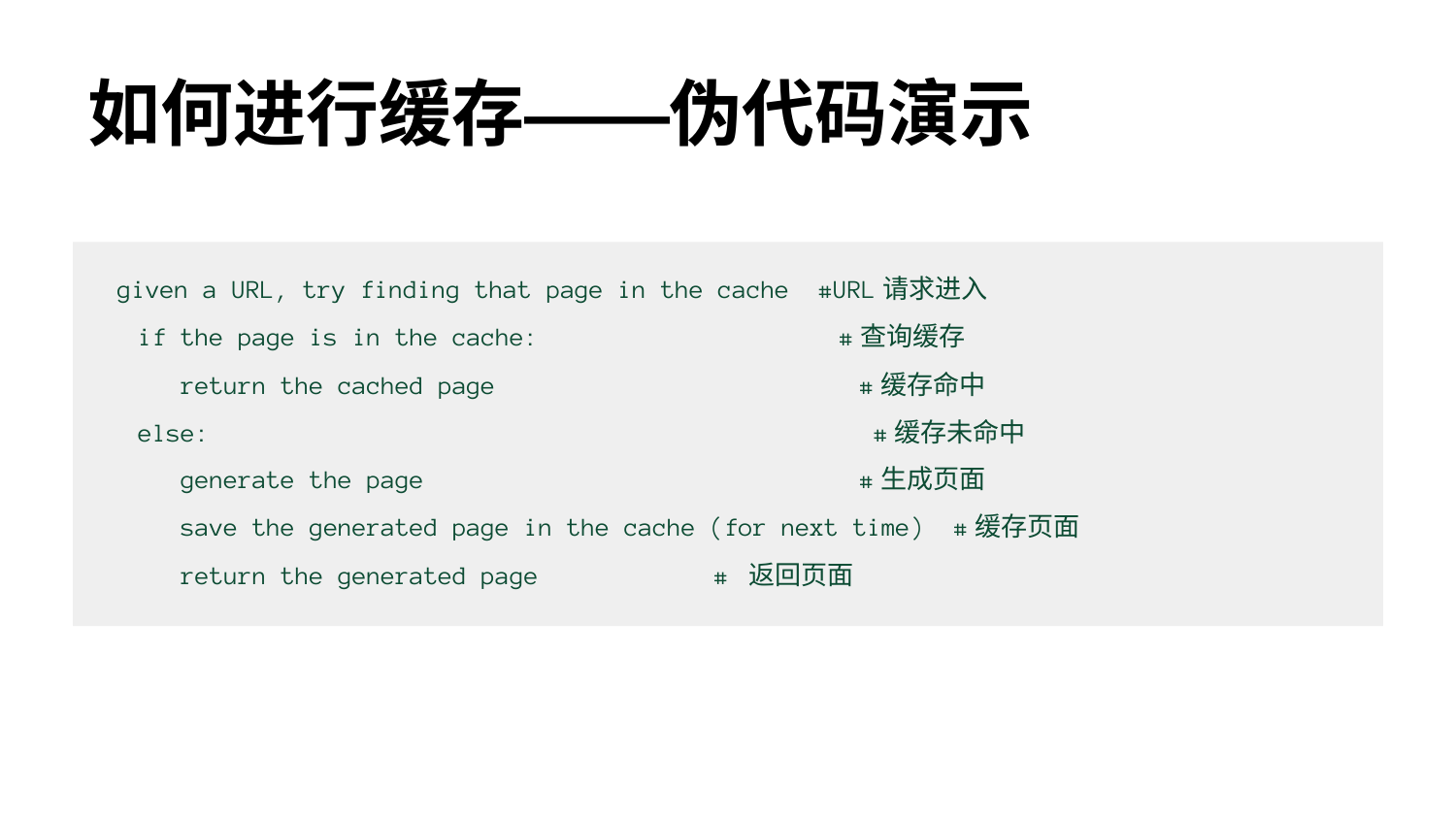

# 如何进行缓存——伪代码演示
given a URL, try finding that page in the cache  #URL请求进入
 if the page is in the cache:                     #查询缓存
    return the cached page			 #缓存命中
 else:					  #缓存未命中
    generate the page			 #生成页面
    save the generated page in the cache (for next time)  #缓存页面
    return the generated page		 # 返回页面